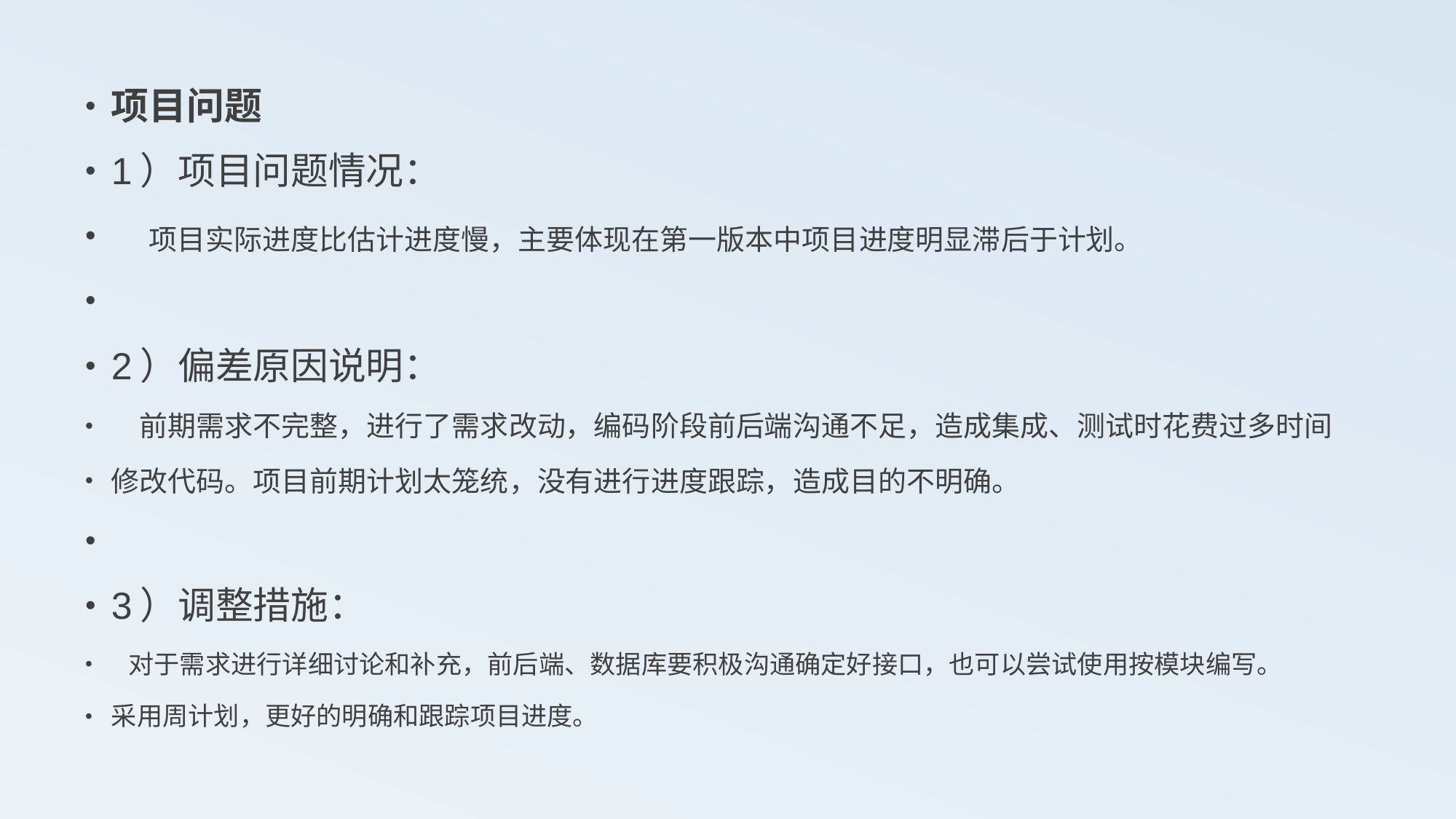

项目问题
1）项目问题情况：
　项目实际进度比估计进度慢，主要体现在第一版本中项目进度明显滞后于计划。

2）偏差原因说明：
　前期需求不完整，进行了需求改动，编码阶段前后端沟通不足，造成集成、测试时花费过多时间
修改代码。项目前期计划太笼统，没有进行进度跟踪，造成目的不明确。

3）调整措施：
  对于需求进行详细讨论和补充，前后端、数据库要积极沟通确定好接口，也可以尝试使用按模块编写。
采用周计划，更好的明确和跟踪项目进度。